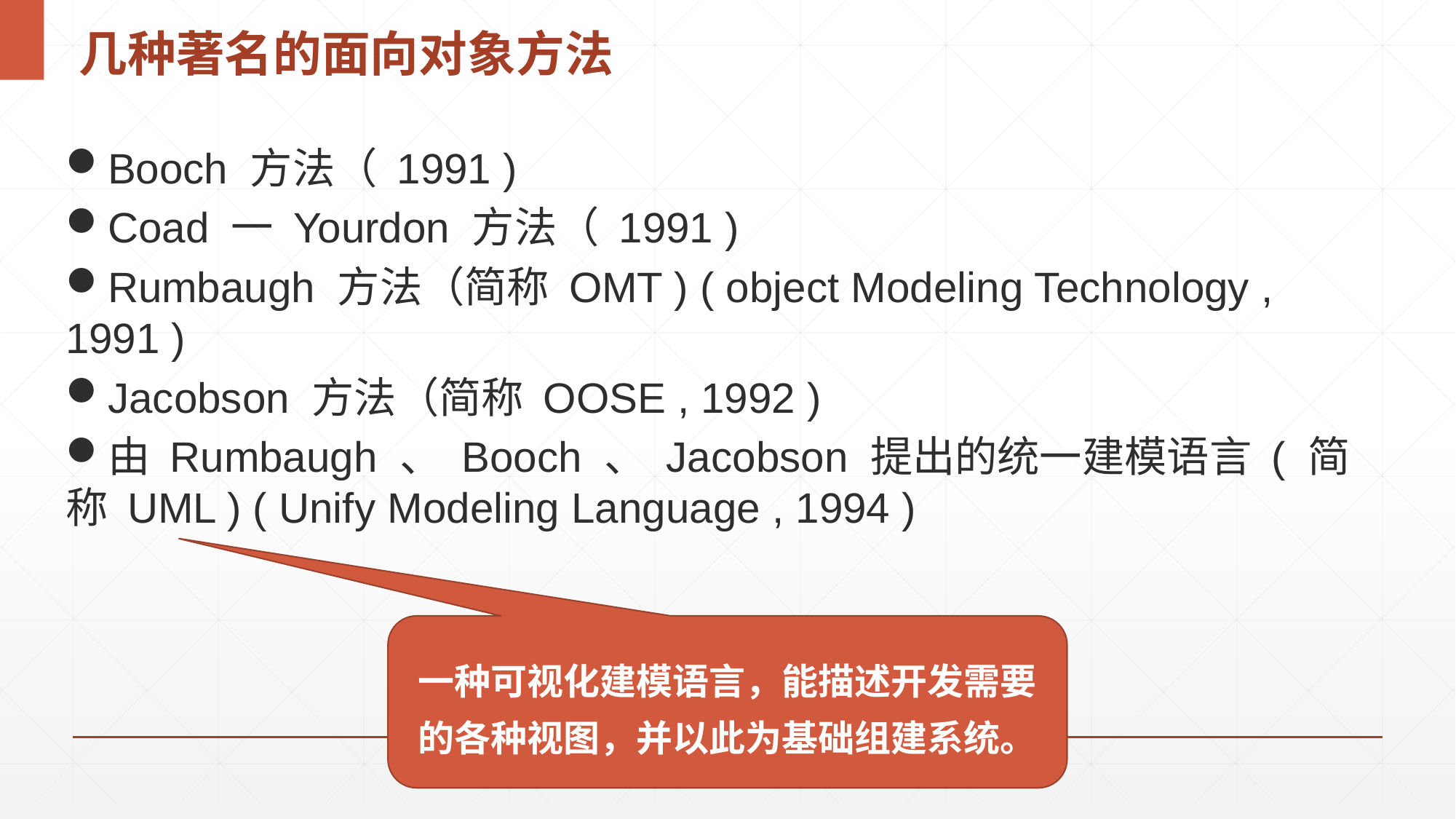

# 几种著名的面向对象方法
Booch 方法（ 1991 )
Coad 一 Yourdon 方法（ 1991 )
Rumbaugh 方法（简称 OMT ) ( object Modeling Technology , 1991 )
Jacobson 方法（简称 OOSE , 1992 )
由 Rumbaugh 、 Booch 、 Jacobson 提出的统一建模语言 ( 简称 UML ) ( Unify Modeling Language , 1994 )
一种可视化建模语言，能描述开发需要的各种视图，并以此为基础组建系统。